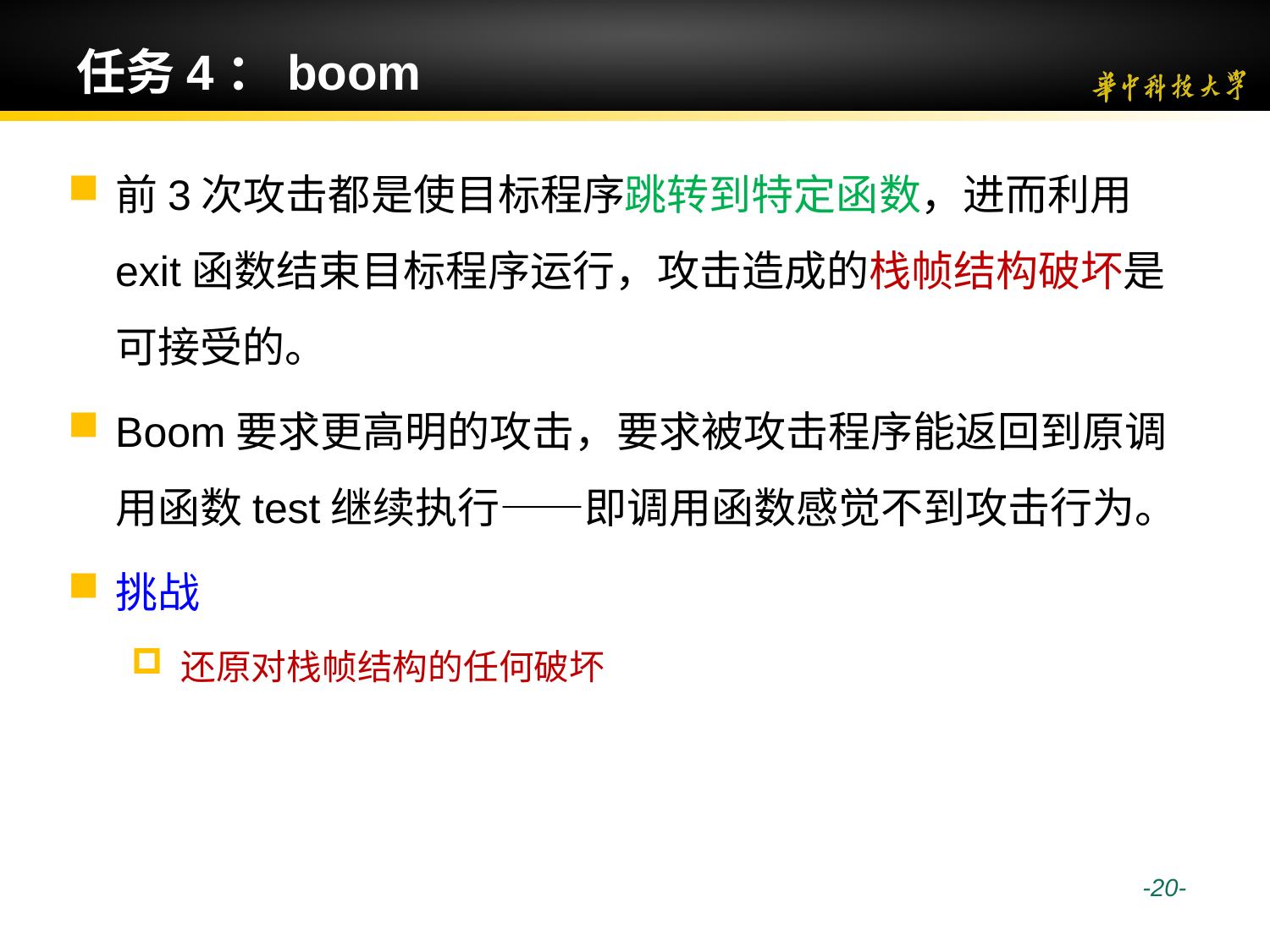

# 任务4：boom
前3次攻击都是使目标程序跳转到特定函数，进而利用exit函数结束目标程序运行，攻击造成的栈帧结构破坏是可接受的。
Boom要求更高明的攻击，要求被攻击程序能返回到原调用函数test继续执行——即调用函数感觉不到攻击行为。
挑战
还原对栈帧结构的任何破坏

 -20-